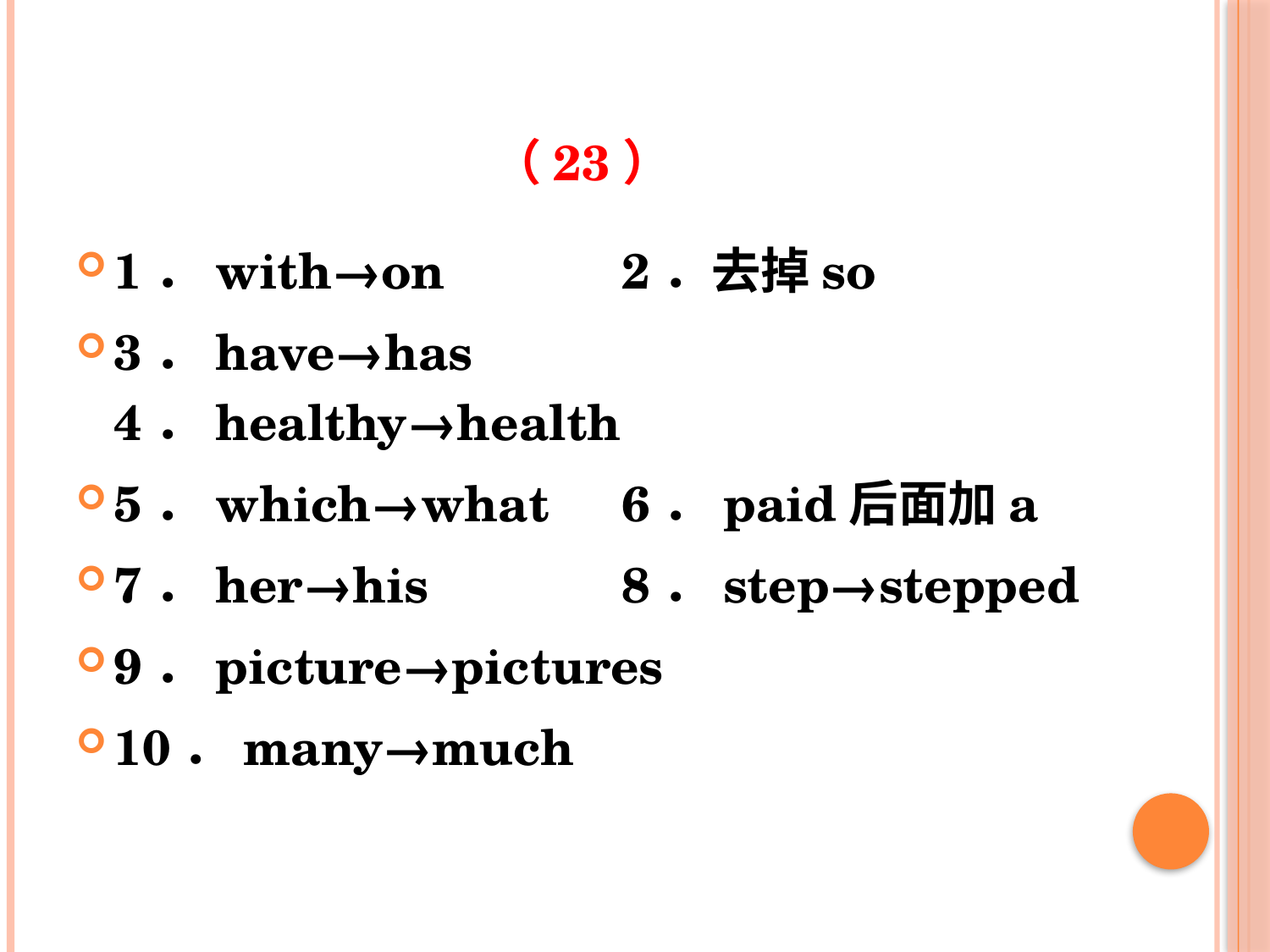

# （23）
1．with→on 		2．去掉so
3．have→has 		4．healthy→health
5．which→what  	6．paid后面加a
7．her→his 		8．step→stepped
9．picture→pictures
10．many→much